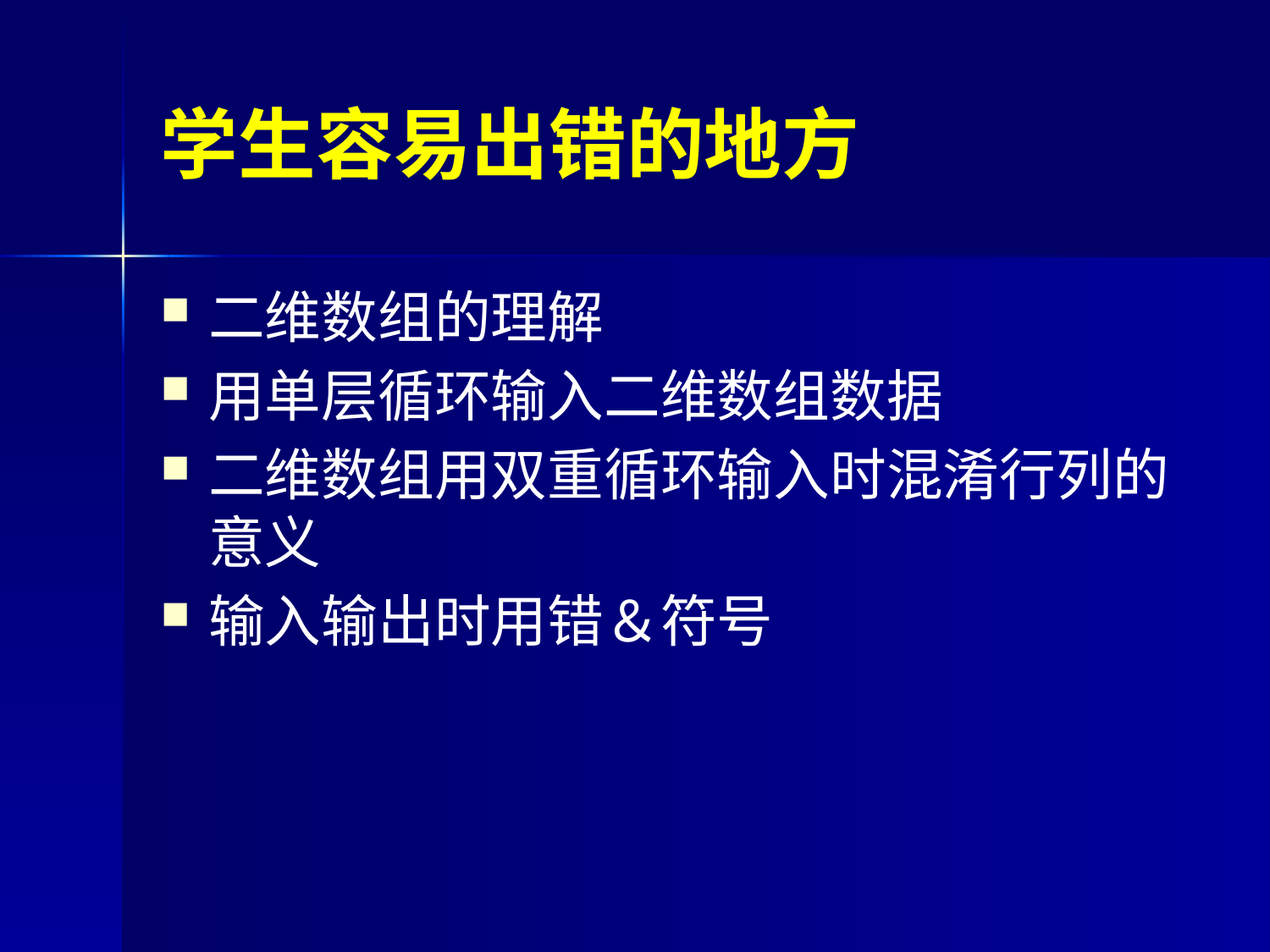

# 学生容易出错的地方
二维数组的理解
用单层循环输入二维数组数据
二维数组用双重循环输入时混淆行列的意义
输入输出时用错＆符号